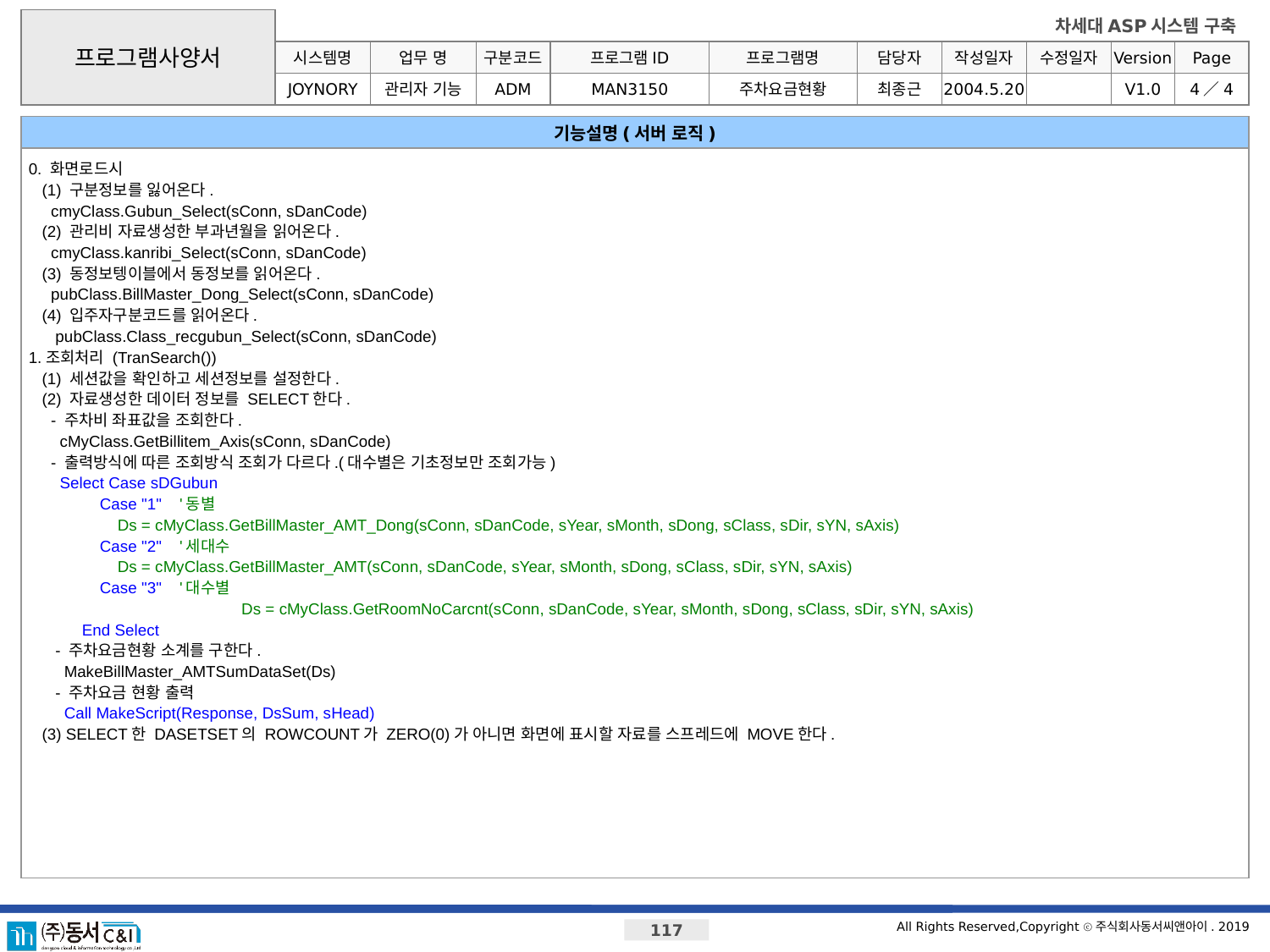

프로그램사양서
시스템명
업무 명
구분코드
프로그램ID
프로그램명
JOYNORY
관리자 기능
ADM
MAN3150
주차요금현황
최종근
2004.5.20

V1.0
4／4
기능설명(서버 로직)
0. 화면로드시
   (1) 구분정보를 잃어온다.
     cmyClass.Gubun_Select(sConn, sDanCode)
   (2) 관리비 자료생성한 부과년월을 읽어온다.
     cmyClass.kanribi_Select(sConn, sDanCode)
   (3) 동정보텡이블에서 동정보를 읽어온다.
     pubClass.BillMaster_Dong_Select(sConn, sDanCode)
   (4) 입주자구분코드를 읽어온다.
      pubClass.Class_recgubun_Select(sConn, sDanCode)
1.조회처리 (TranSearch())
   (1) 세션값을 확인하고 세션정보를 설정한다.
   (2) 자료생성한 데이터 정보를 SELECT한다.
     - 주차비 좌표값을 조회한다.
       cMyClass.GetBillitem_Axis(sConn, sDanCode)
     - 출력방식에 따른 조회방식 조회가 다르다.(대수별은 기초정보만 조회가능)
       Select Case sDGubun
                Case "1"    '동별
                    Ds = cMyClass.GetBillMaster_AMT_Dong(sConn, sDanCode, sYear, sMonth, sDong, sClass, sDir, sYN, sAxis)
                Case "2"    '세대수
                    Ds = cMyClass.GetBillMaster_AMT(sConn, sDanCode, sYear, sMonth, sDong, sClass, sDir, sYN, sAxis)
                Case "3"    '대수별
		     Ds = cMyClass.GetRoomNoCarcnt(sConn, sDanCode, sYear, sMonth, sDong, sClass, sDir, sYN, sAxis)
            End Select
      - 주차요금현황 소계를 구한다.
        MakeBillMaster_AMTSumDataSet(Ds)
      - 주차요금 현황 출력
        Call MakeScript(Response, DsSum, sHead)
   (3) SELECT한 DASETSET의 ROWCOUNT가 ZERO(0)가 아니면 화면에 표시할 자료를 스프레드에 MOVE한다.